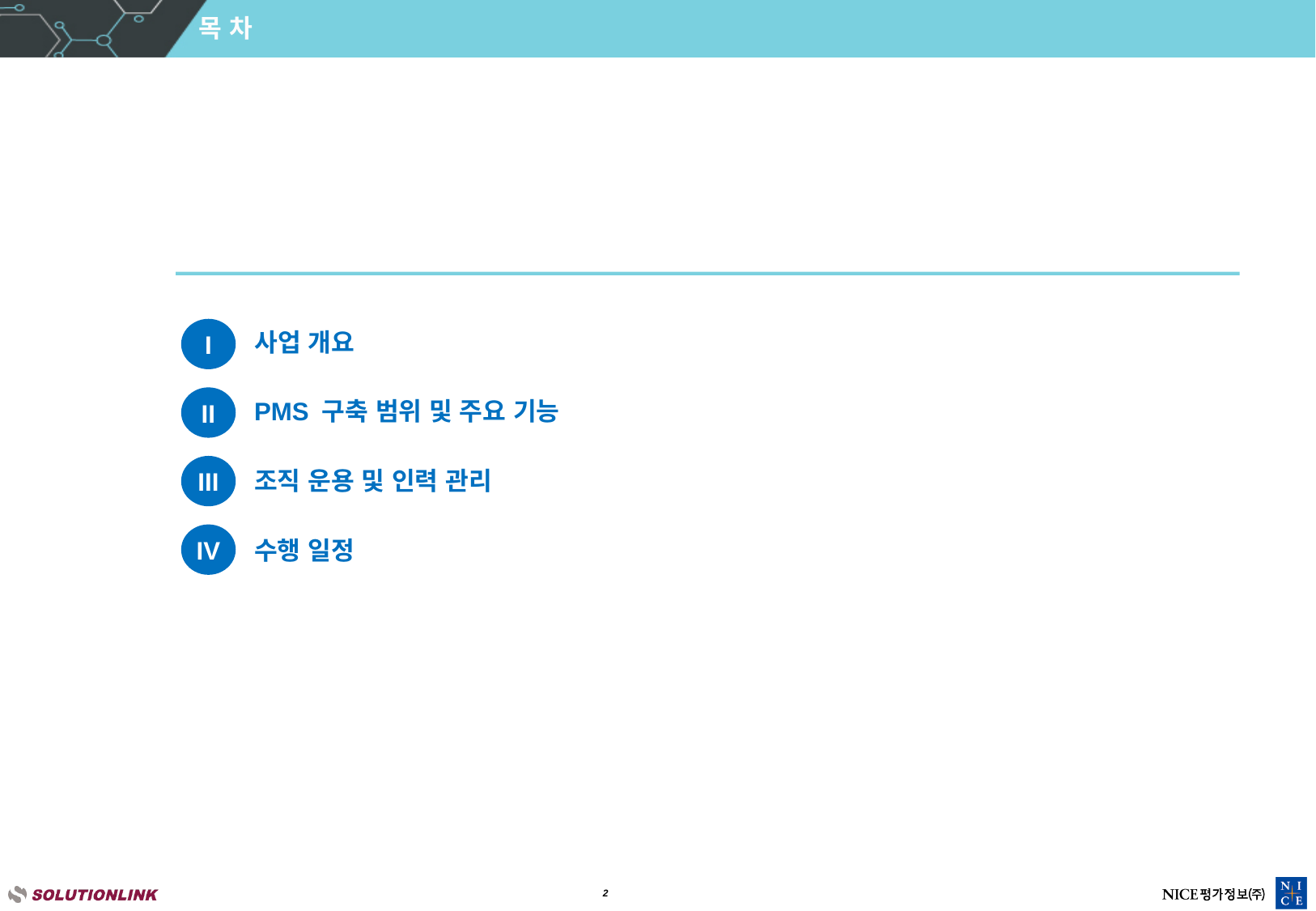

# 목 차
Contents

I
사업 개요
II
PMS 구축 범위 및 주요 기능
III
조직 운용 및 인력 관리
IV
수행 일정